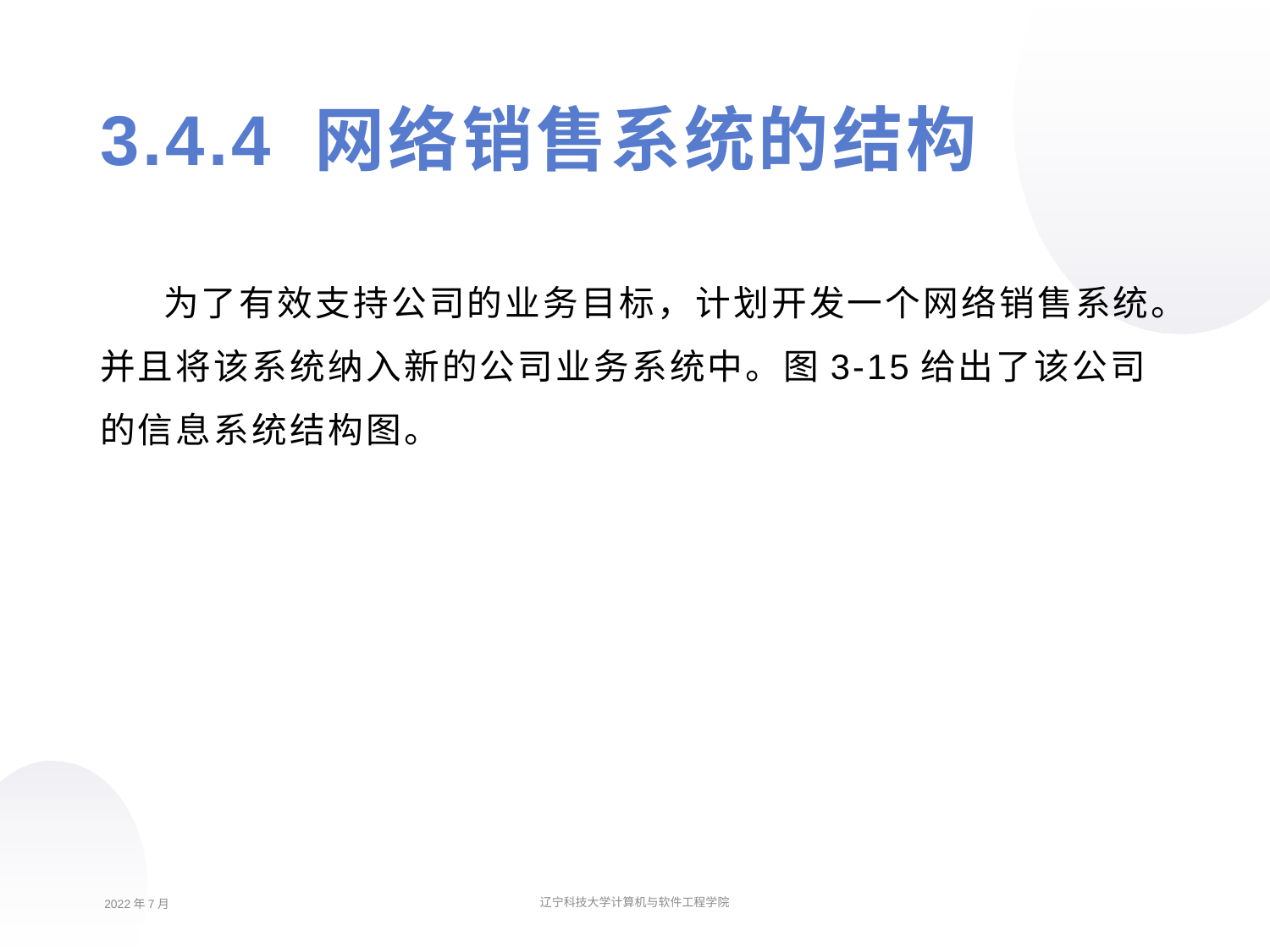

3.4.4 网络销售系统的结构
为了有效支持公司的业务目标，计划开发一个网络销售系统。并且将该系统纳入新的公司业务系统中。图3-15给出了该公司的信息系统结构图。

2022年7月
辽宁科技大学计算机与软件工程学院
115